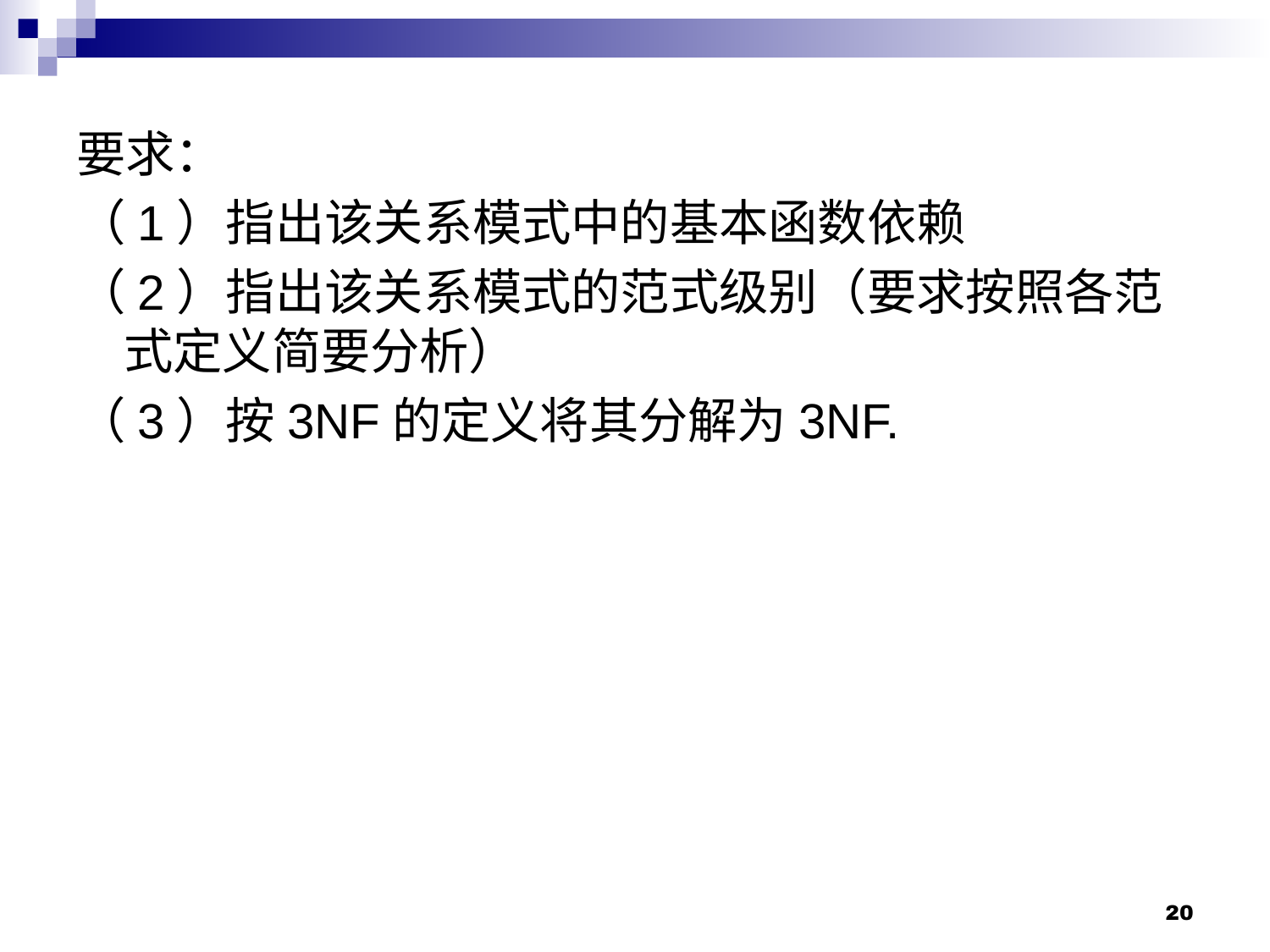

要求：
（1）指出该关系模式中的基本函数依赖
（2）指出该关系模式的范式级别（要求按照各范式定义简要分析）
（3）按3NF的定义将其分解为3NF.

20